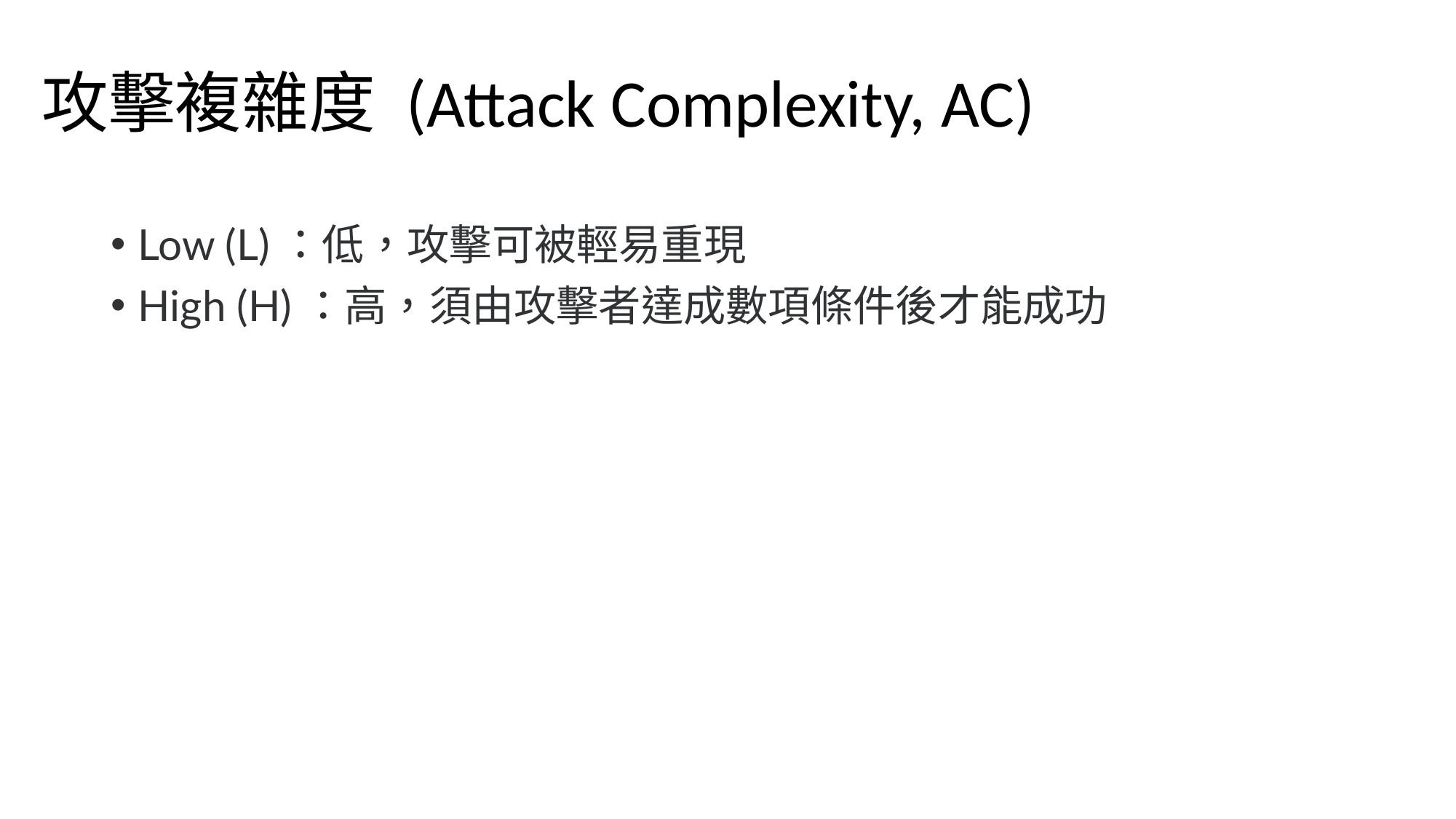

# 攻擊複雜度 (Attack Complexity, AC)
Low (L)：低，攻擊可被輕易重現
High (H)：高，須由攻擊者達成數項條件後才能成功